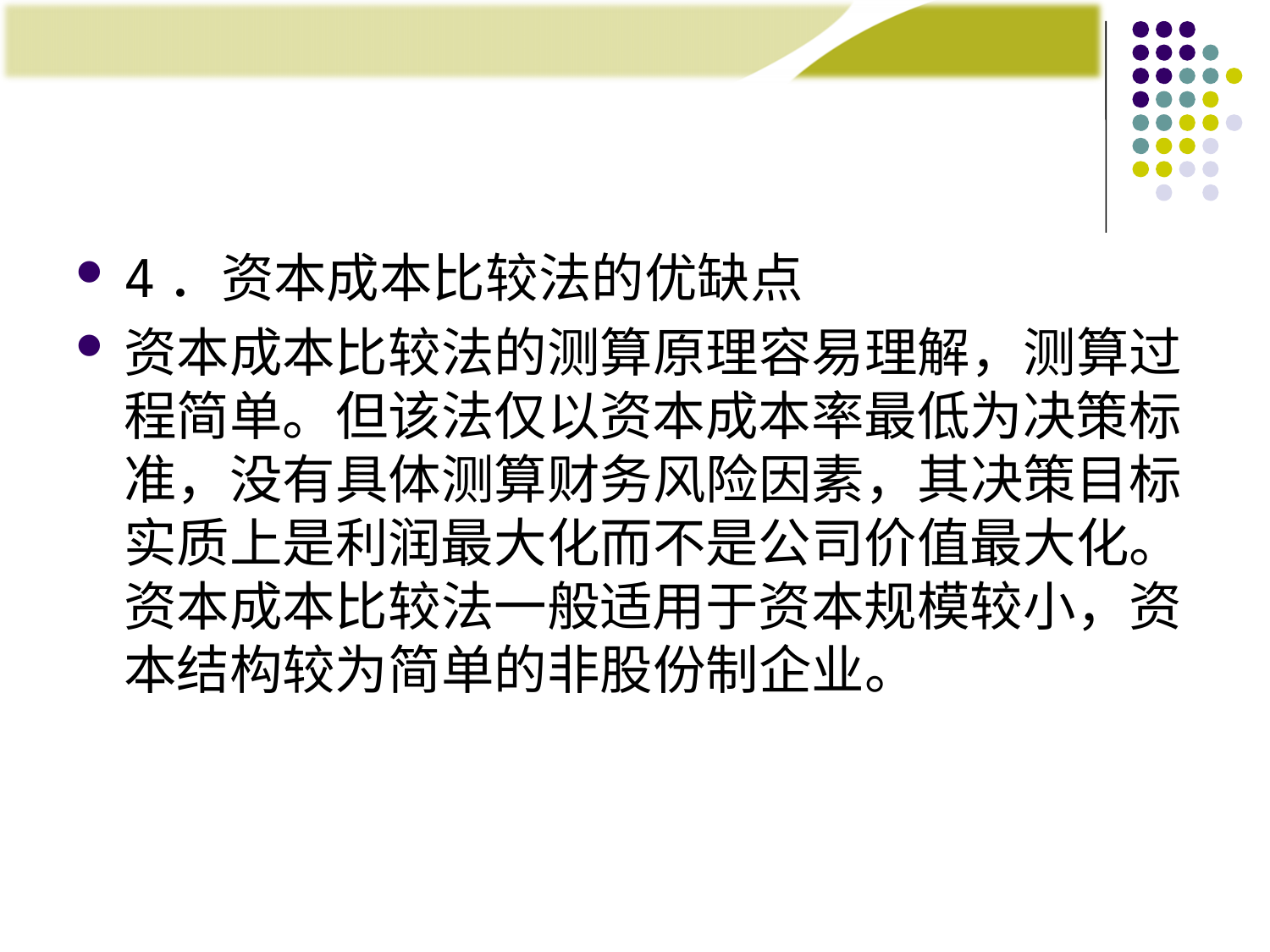

#
4．资本成本比较法的优缺点
资本成本比较法的测算原理容易理解，测算过程简单。但该法仅以资本成本率最低为决策标准，没有具体测算财务风险因素，其决策目标实质上是利润最大化而不是公司价值最大化。资本成本比较法一般适用于资本规模较小，资本结构较为简单的非股份制企业。